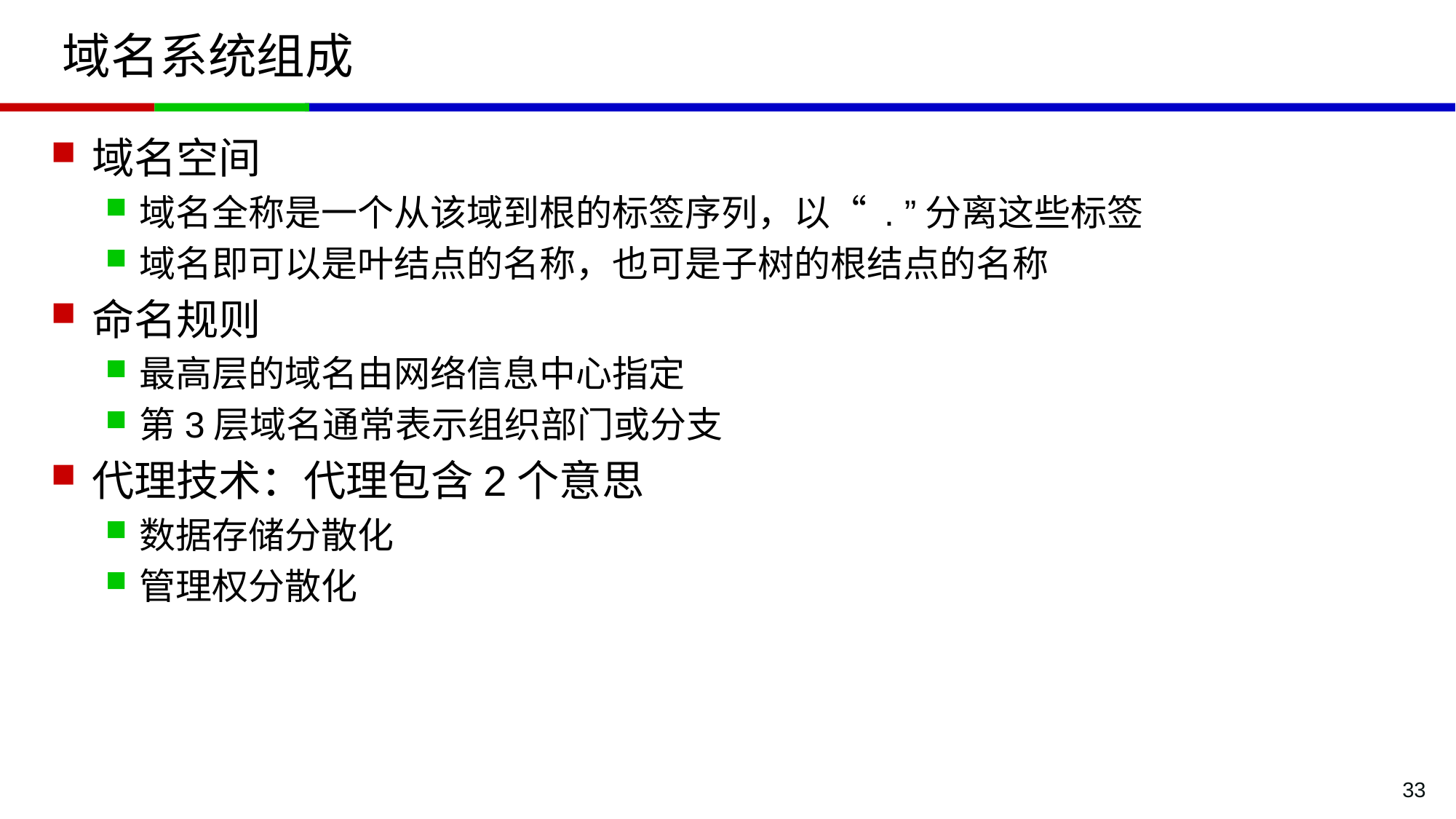

# 域名系统组成
域名空间
域名全称是一个从该域到根的标签序列，以“ . ”分离这些标签
域名即可以是叶结点的名称，也可是子树的根结点的名称
命名规则
最高层的域名由网络信息中心指定
第3层域名通常表示组织部门或分支
代理技术：代理包含2个意思
数据存储分散化
管理权分散化
33